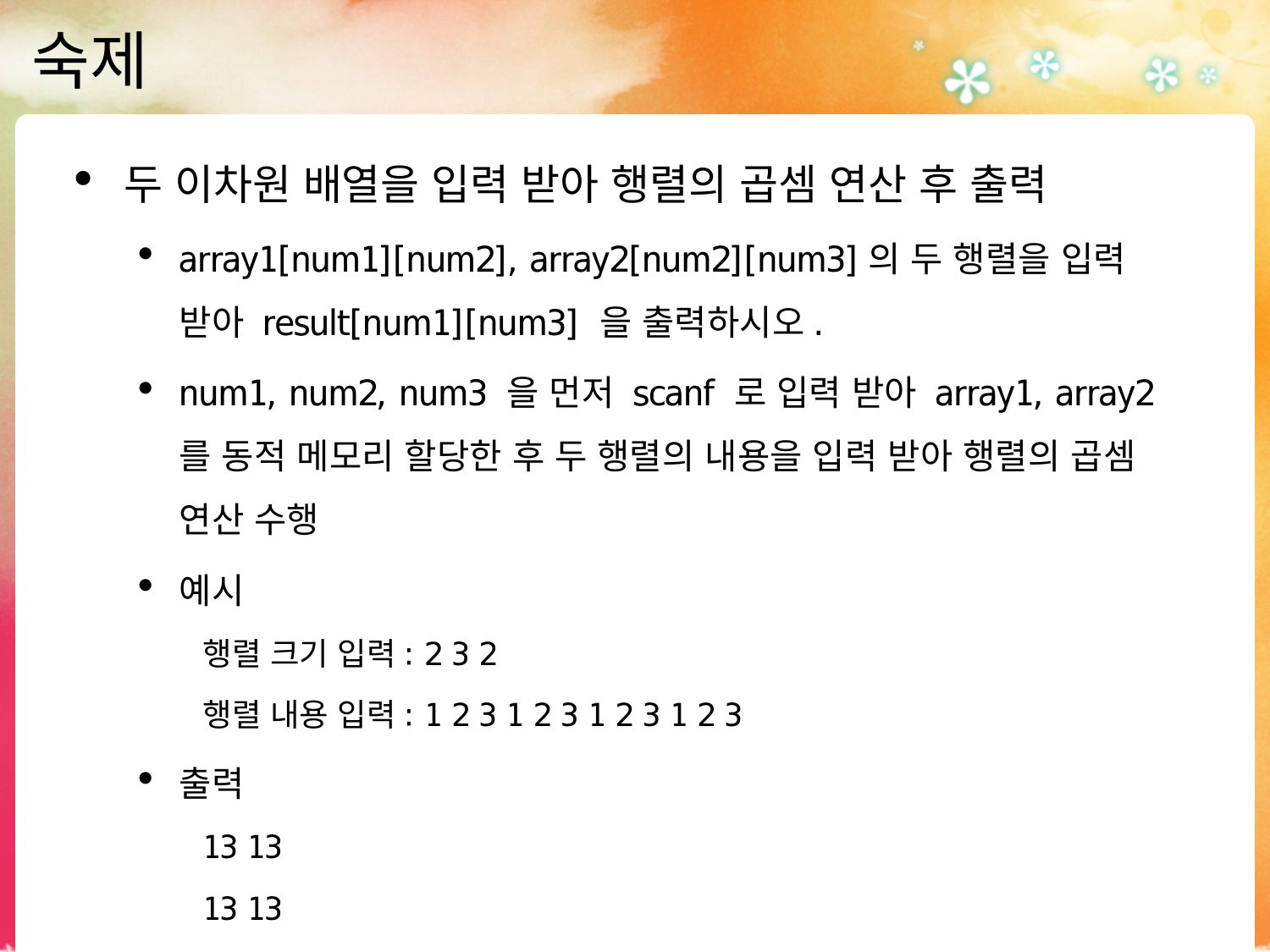

# 숙제
두 이차원 배열을 입력 받아 행렬의 곱셈 연산 후 출력
array1[num1][num2], array2[num2][num3]의 두 행렬을 입력 받아 result[num1][num3] 을 출력하시오.
num1, num2, num3 을 먼저 scanf 로 입력 받아 array1, array2 를 동적 메모리 할당한 후 두 행렬의 내용을 입력 받아 행렬의 곱셈 연산 수행
예시
행렬 크기 입력: 2 3 2
행렬 내용 입력: 1 2 3 1 2 3 1 2 3 1 2 3
출력
13 13
13 13